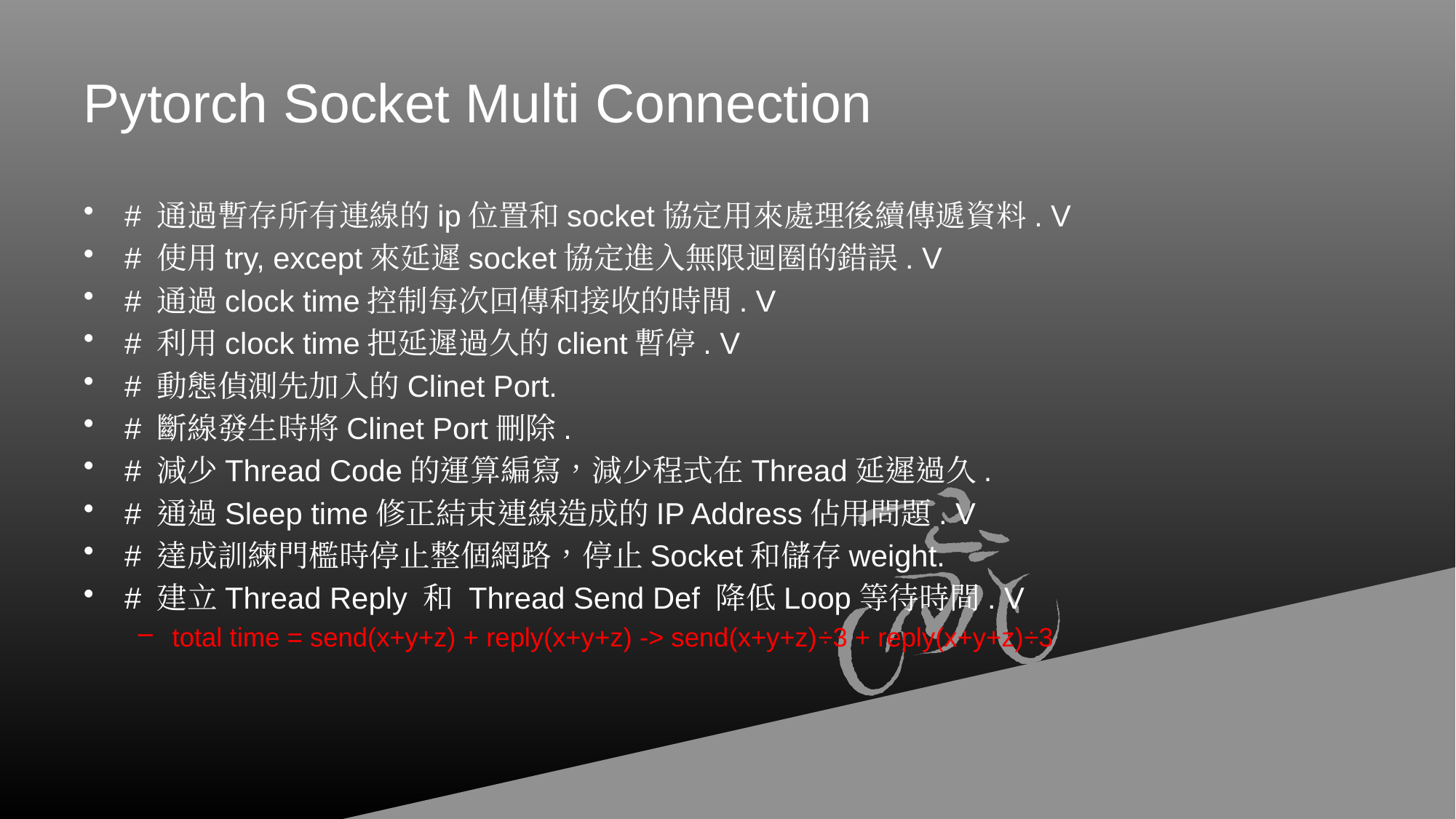

# Pytorch Socket Multi Connection
# 通過暫存所有連線的ip位置和socket協定用來處理後續傳遞資料. V
# 使用try, except來延遲socket協定進入無限迴圈的錯誤. V
# 通過clock time控制每次回傳和接收的時間. V
# 利用clock time把延遲過久的client暫停. V
# 動態偵測先加入的Clinet Port.
# 斷線發生時將Clinet Port刪除.
# 減少Thread Code的運算編寫，減少程式在Thread延遲過久.
# 通過Sleep time修正結束連線造成的IP Address佔用問題. V
# 達成訓練門檻時停止整個網路，停止Socket和儲存weight.
# 建立Thread Reply 和 Thread Send Def 降低Loop等待時間. V
total time = send(x+y+z) + reply(x+y+z) -> send(x+y+z)÷3 + reply(x+y+z)÷3